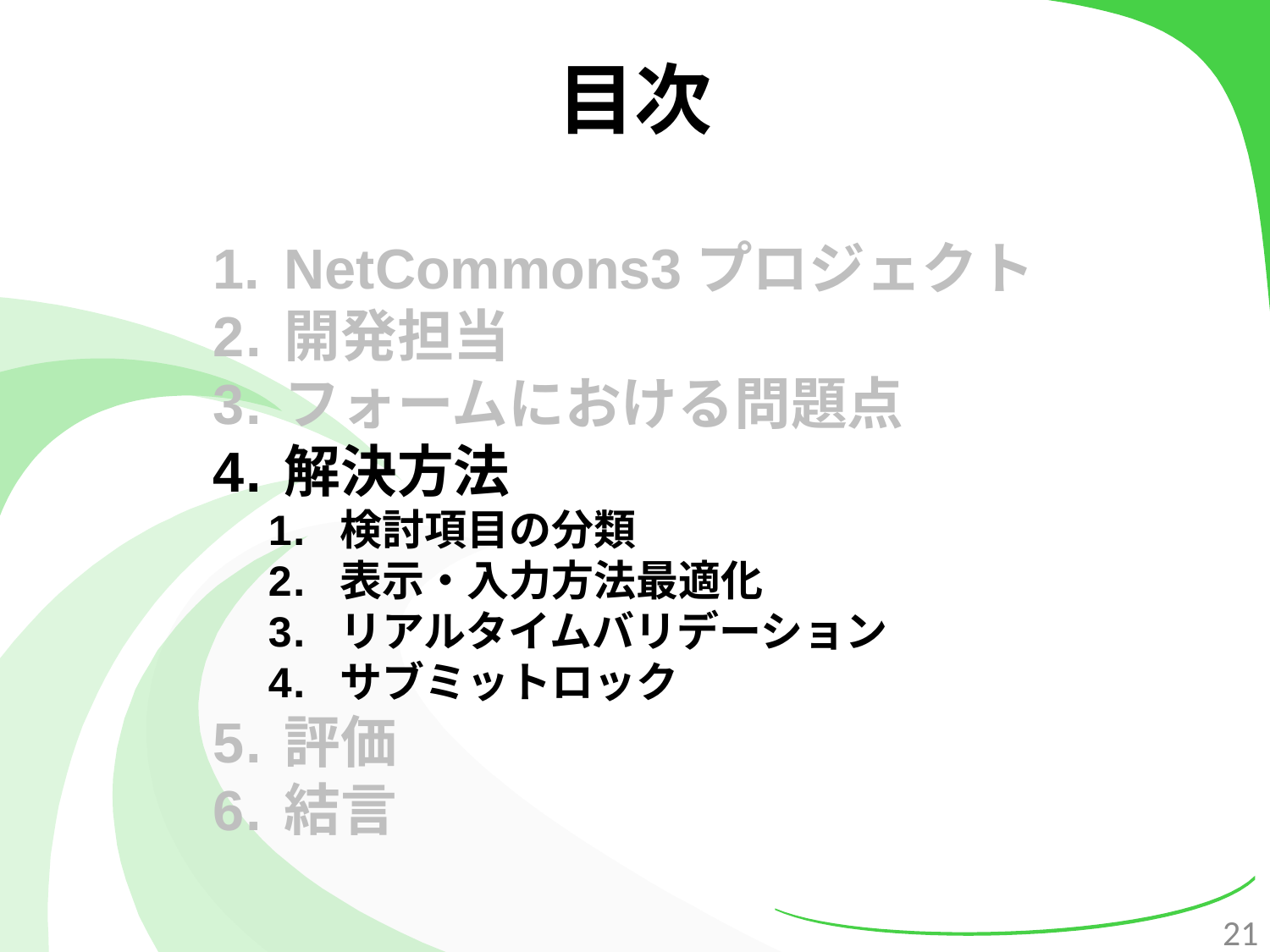

# 目次
NetCommons3プロジェクト
開発担当
フォームにおける問題点
解決方法
検討項目の分類
表示・入力方法最適化
リアルタイムバリデーション
サブミットロック
評価
結言
21